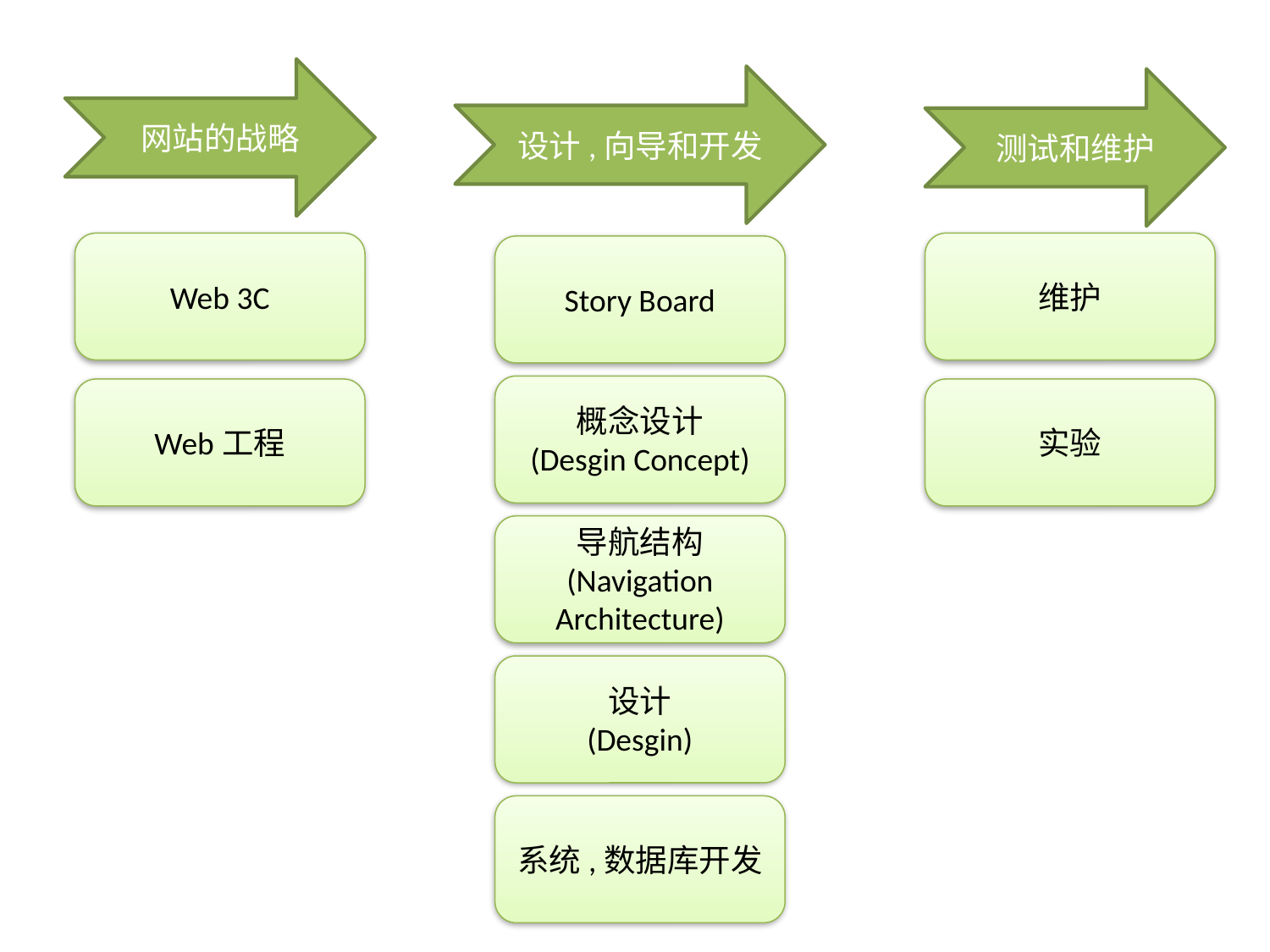

网站的战略
设计,向导和开发
测试和维护
Web 3C
维护
Story Board
概念设计
(Desgin Concept)
Web工程
实验
导航结构
(Navigation Architecture)
设计
(Desgin)
系统,数据库开发